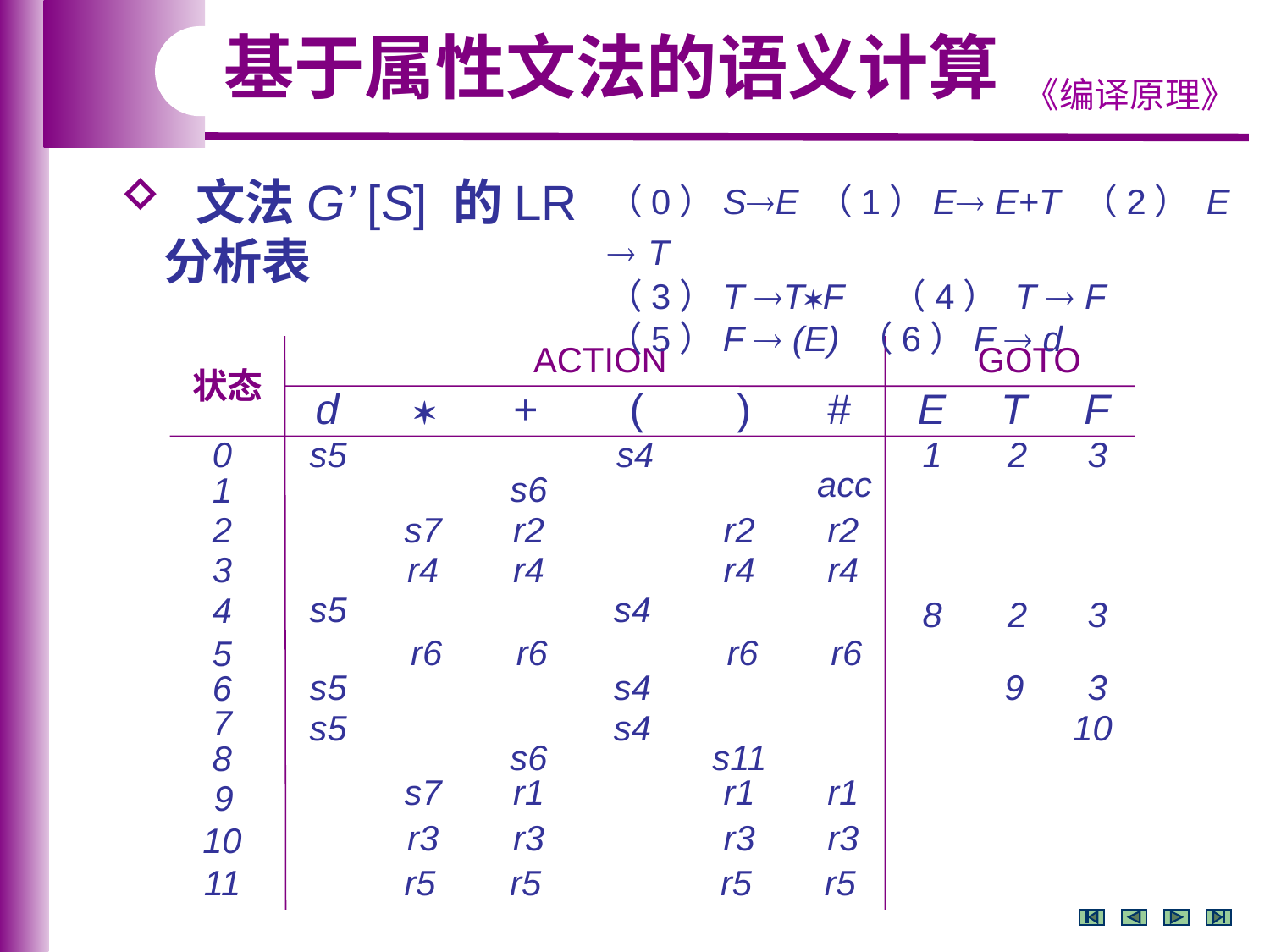

基于属性文法的语义计算
  文法G’ [S] 的LR
   分析表
（0）S→E （1）E→ E+T （2） E → T
（3）T →T∗F    （4） T → F
（5）F → (E) （6）F → d
ACTION
GOTO

状态
∗
d
+
(
)
#
E
T
F

s5
s4
1
2
3
0

acc
s6
1
s7
r2
r2
r2
2
r4
r4
r4
r4
3
s5
s4
4
8
2
3
r6
r6
r6
r6
5
s5
s4
9
3
6
7
s5
s4
10
s6
s11
8
s7
r1
r1
r1
9
r3
r3
r3
r3
10
r5
r5
r5
r5
11